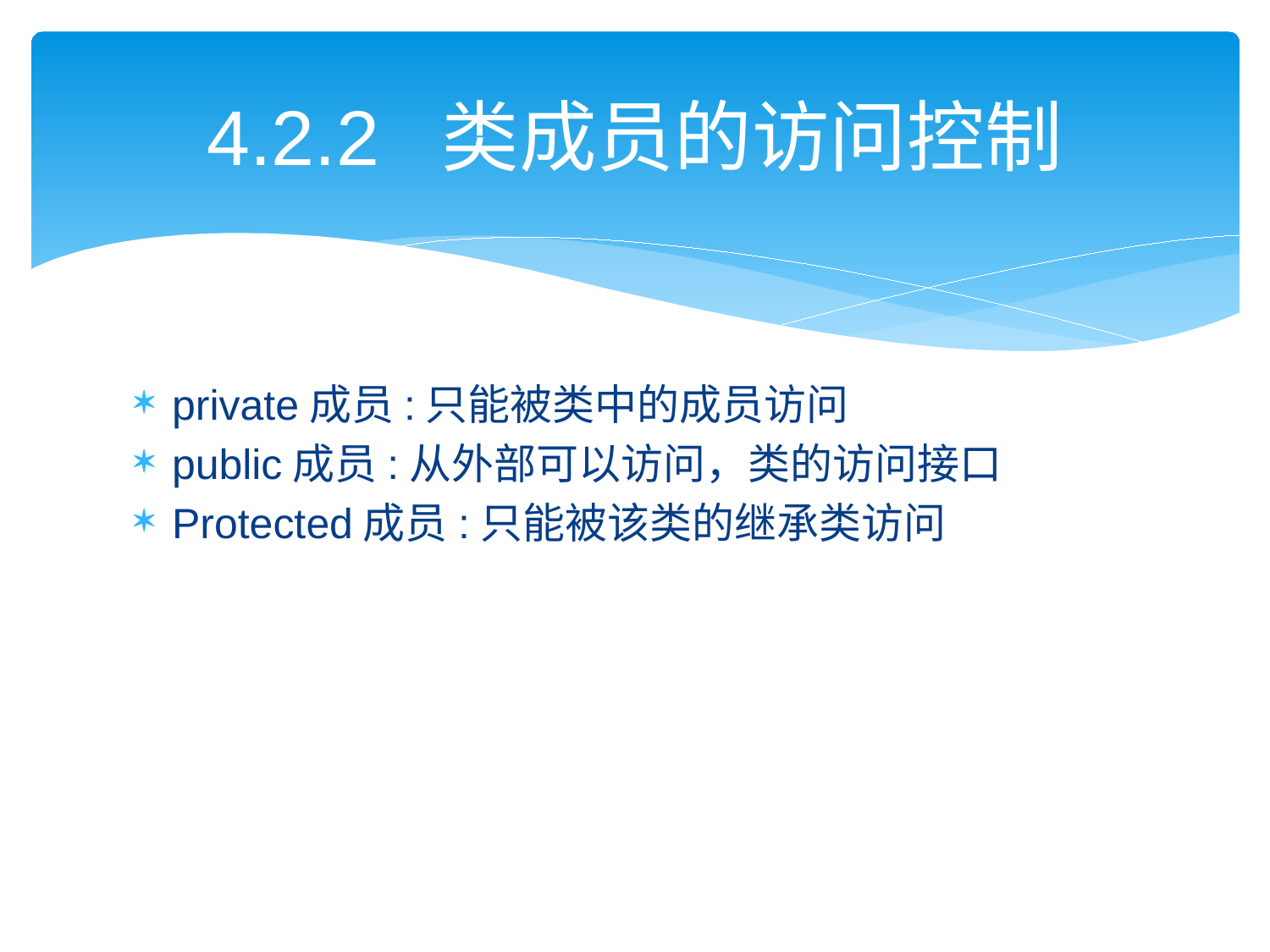

# 4.2.2  类成员的访问控制
private成员:只能被类中的成员访问
public成员:从外部可以访问，类的访问接口
Protected成员:只能被该类的继承类访问